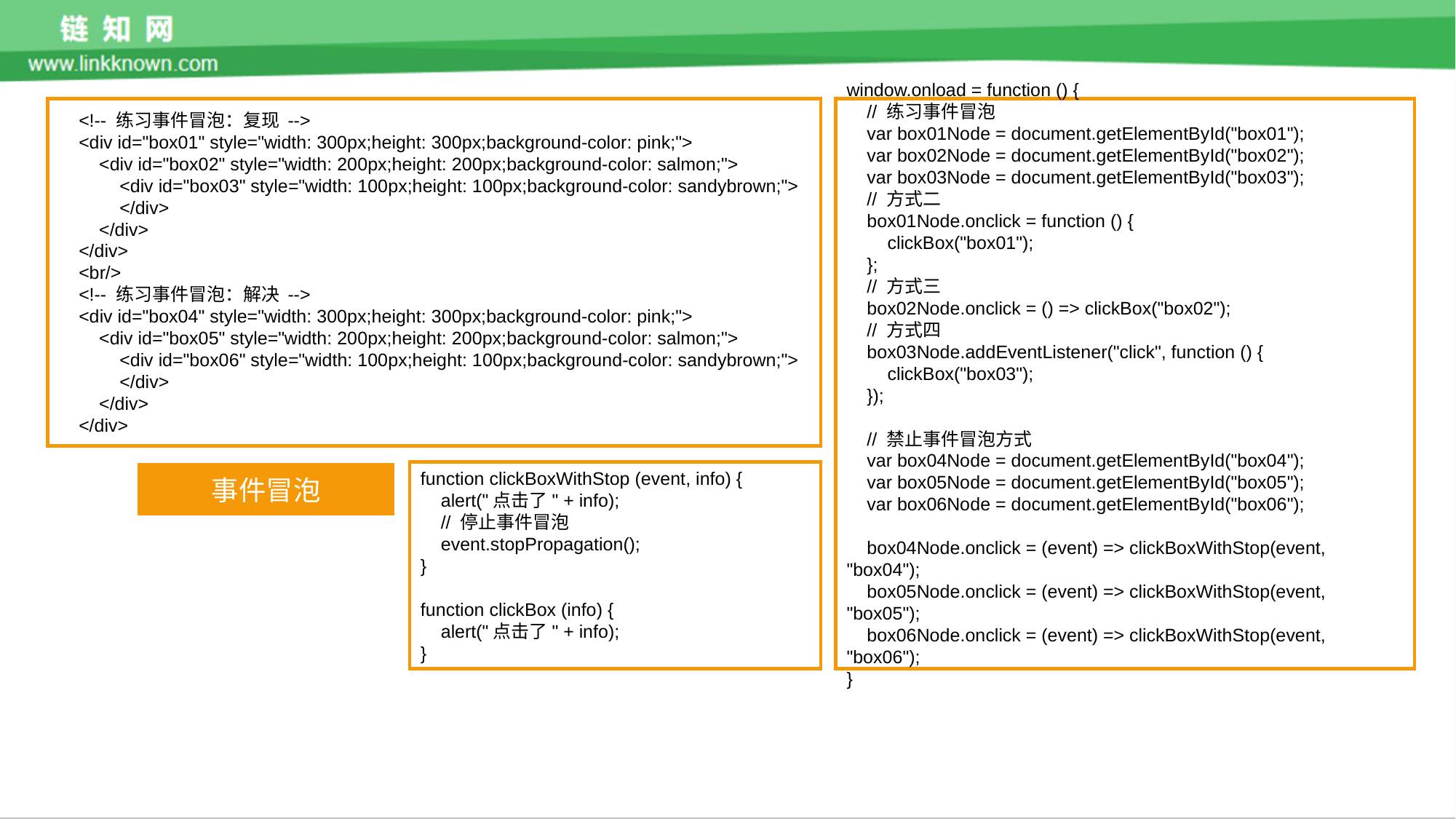

<!-- 练习事件冒泡：复现 -->
    <div id="box01" style="width: 300px;height: 300px;background-color: pink;">
        <div id="box02" style="width: 200px;height: 200px;background-color: salmon;">
            <div id="box03" style="width: 100px;height: 100px;background-color: sandybrown;">
            </div>
        </div>
    </div>
    <br/>
    <!-- 练习事件冒泡：解决 -->
    <div id="box04" style="width: 300px;height: 300px;background-color: pink;">
        <div id="box05" style="width: 200px;height: 200px;background-color: salmon;">
            <div id="box06" style="width: 100px;height: 100px;background-color: sandybrown;">
            </div>
        </div>
    </div>
window.onload = function () {
    // 练习事件冒泡
    var box01Node = document.getElementById("box01");
    var box02Node = document.getElementById("box02");
    var box03Node = document.getElementById("box03");
    // 方式二
    box01Node.onclick = function () {
        clickBox("box01");
    };
    // 方式三
    box02Node.onclick = () => clickBox("box02");
    // 方式四
    box03Node.addEventListener("click", function () {
        clickBox("box03");
    });

    // 禁止事件冒泡方式
    var box04Node = document.getElementById("box04");
    var box05Node = document.getElementById("box05");
    var box06Node = document.getElementById("box06");

    box04Node.onclick = (event) => clickBoxWithStop(event, "box04");
    box05Node.onclick = (event) => clickBoxWithStop(event, "box05");
    box06Node.onclick = (event) => clickBoxWithStop(event, "box06");
}
事件冒泡
function clickBoxWithStop (event, info) {
    alert("点击了" + info);
    // 停止事件冒泡
    event.stopPropagation();
}

function clickBox (info) {
    alert("点击了" + info);
}